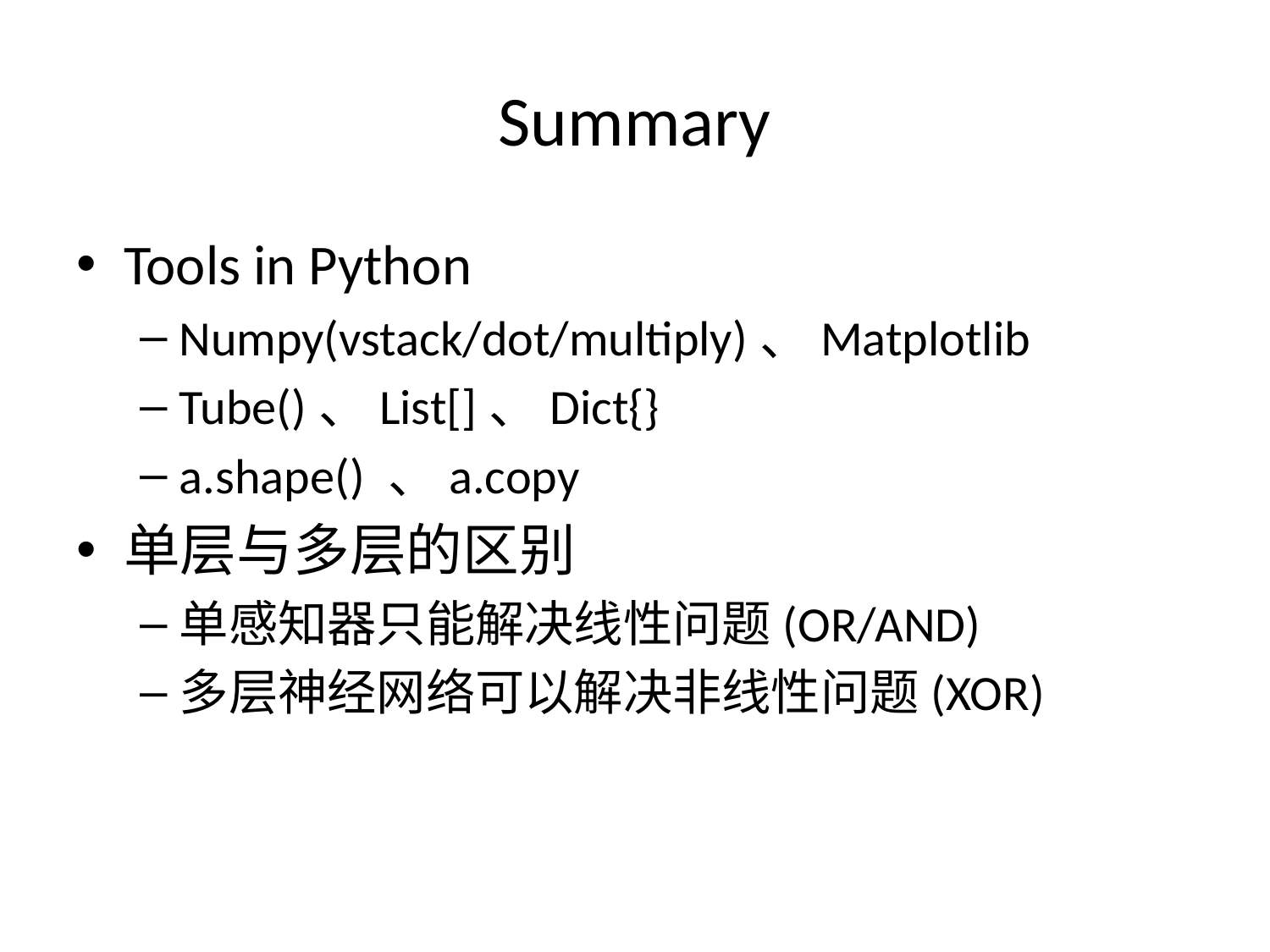

# Summary
Tools in Python
Numpy(vstack/dot/multiply)、Matplotlib
Tube()、List[]、Dict{}
a.shape() 、a.copy
单层与多层的区别
单感知器只能解决线性问题(OR/AND)
多层神经网络可以解决非线性问题(XOR)